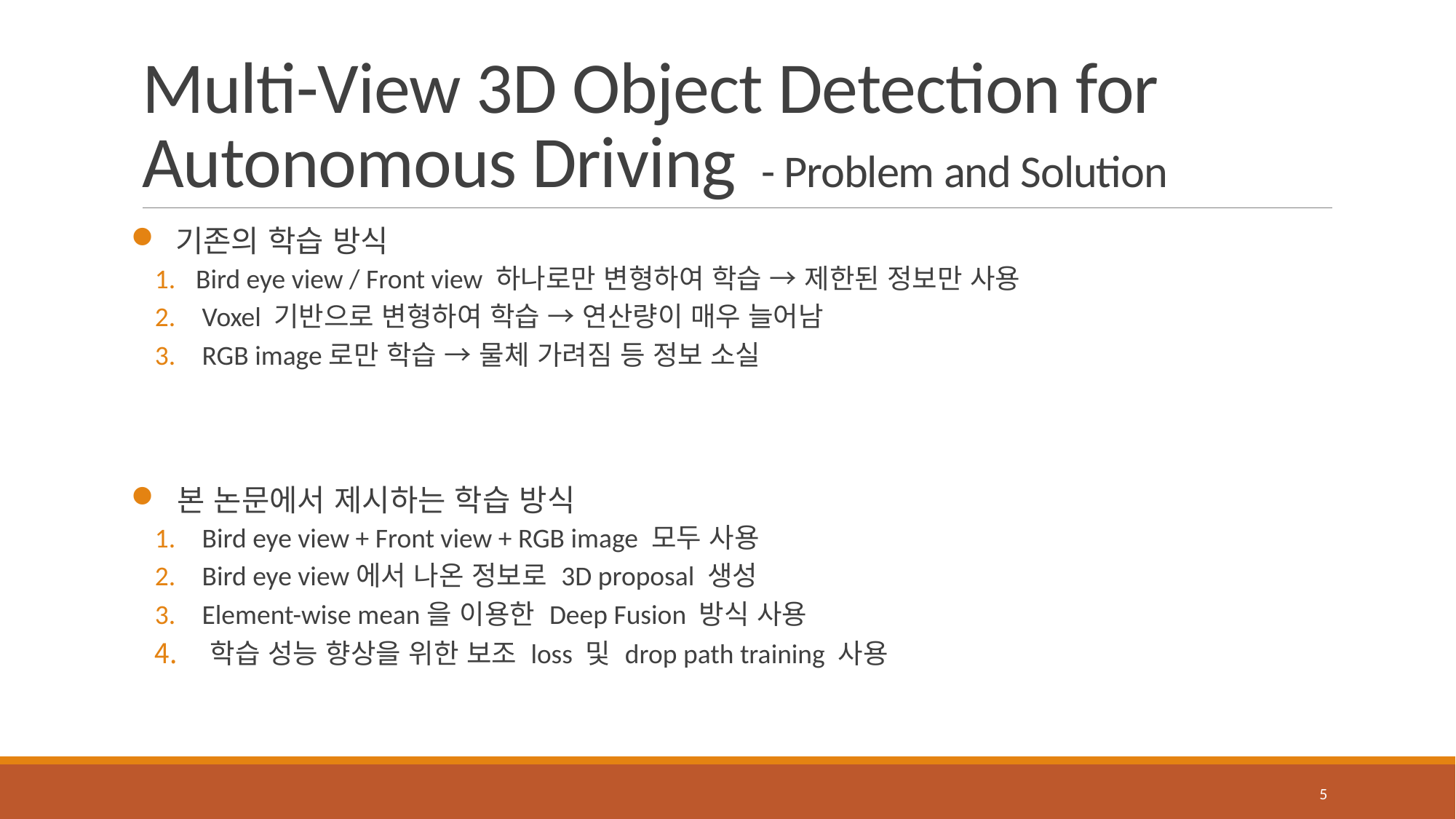

# Multi-View 3D Object Detection for Autonomous Driving  - Problem and Solution
 기존의 학습 방식
Bird eye view / Front view 하나로만 변형하여 학습 → 제한된 정보만 사용
 Voxel 기반으로 변형하여 학습 → 연산량이 매우 늘어남
 RGB image로만 학습 → 물체 가려짐 등 정보 소실

 본 논문에서 제시하는 학습 방식
 Bird eye view + Front view + RGB image 모두 사용
 Bird eye view에서 나온 정보로 3D proposal 생성
 Element-wise mean을 이용한 Deep Fusion 방식 사용
 학습 성능 향상을 위한 보조 loss 및 drop path training 사용
5